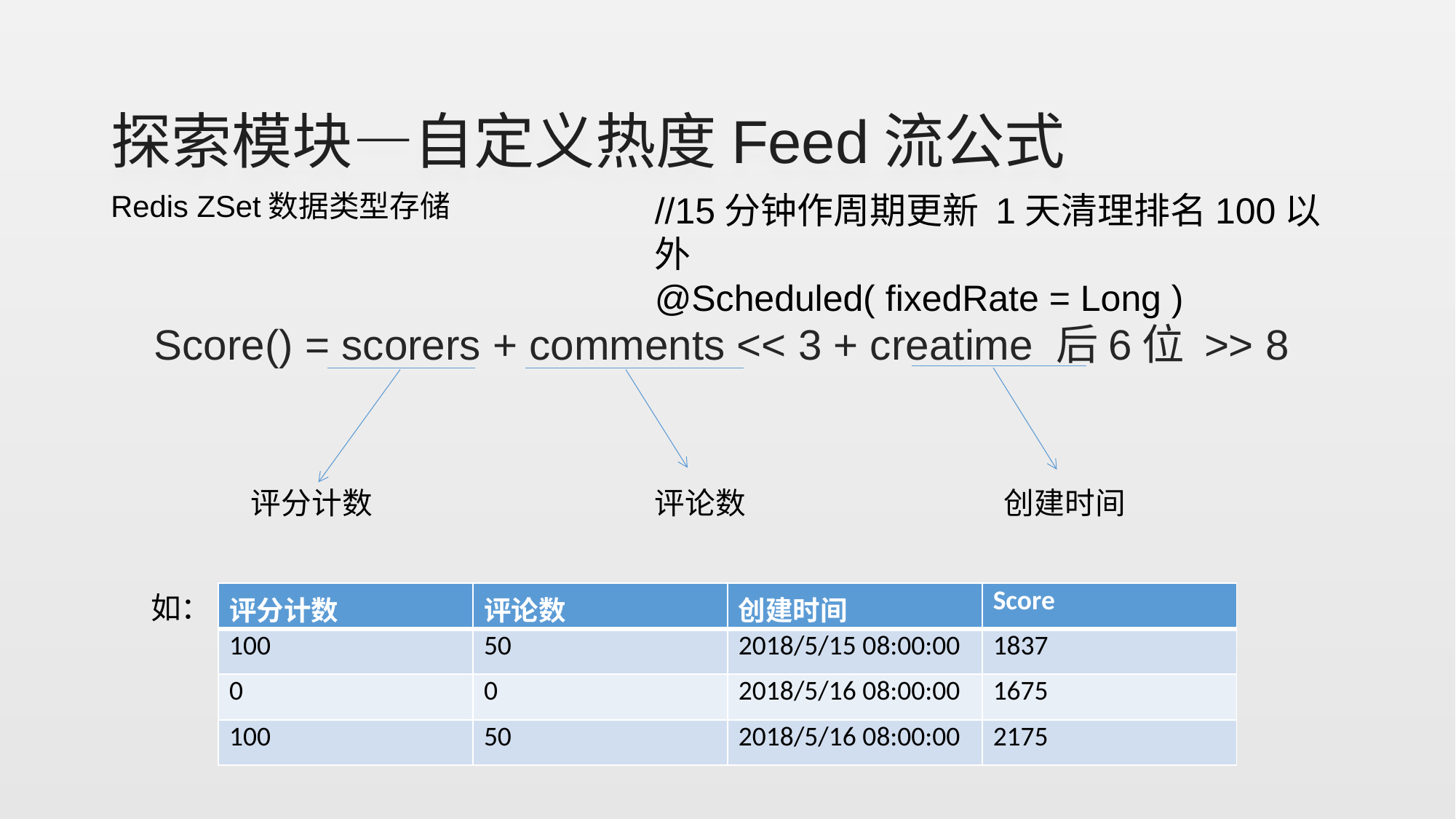

# 探索模块—自定义热度Feed流公式
Redis ZSet数据类型存储

//15分钟作周期更新 1天清理排名100以外
@Scheduled( fixedRate = Long )

Score() = scorers + comments << 3 + creatime 后6位 >> 8
评分计数
评论数
创建时间
如：

| 评分计数 | 评论数 | 创建时间 | Score |
| --- | --- | --- | --- |
| 100 | 50 | 2018/5/15 08:00:00 | 1837 |
| 0 | 0 | 2018/5/16 08:00:00 | 1675 |
| 100 | 50 | 2018/5/16 08:00:00 | 2175 |